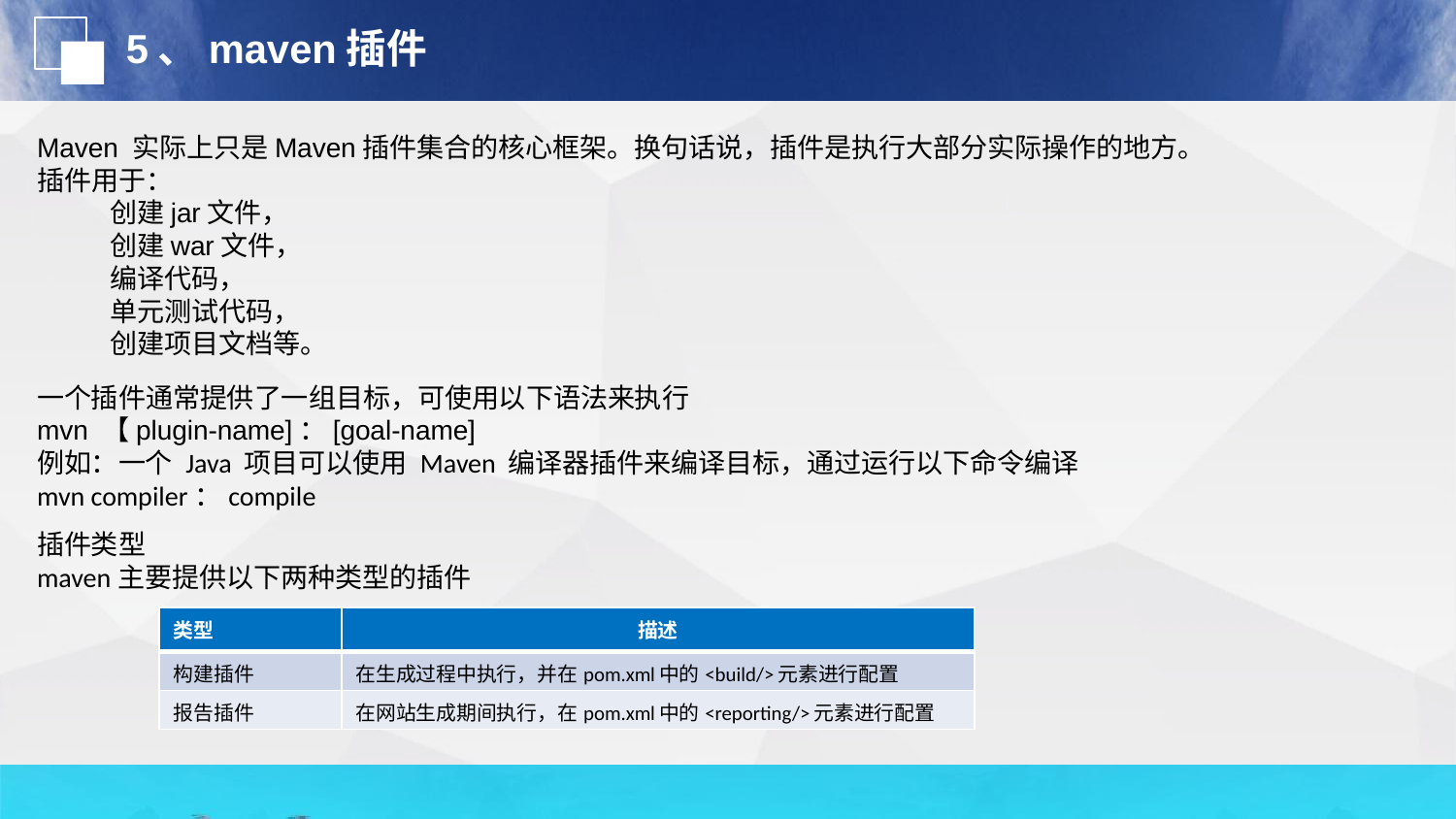

5、maven插件
Maven 实际上只是Maven插件集合的核心框架。换句话说，插件是执行大部分实际操作的地方。
插件用于：
创建jar文件，
创建war文件，
编译代码，
单元测试代码，
创建项目文档等。

一个插件通常提供了一组目标，可使用以下语法来执行
mvn 【plugin-name]：[goal-name]
例如：一个 Java 项目可以使用 Maven 编译器插件来编译目标，通过运行以下命令编译
mvn compiler：compile
插件类型
maven主要提供以下两种类型的插件

| 类型 | 描述 |
| --- | --- |
| 构建插件 | 在生成过程中执行，并在pom.xml中的<build/>元素进行配置 |
| 报告插件 | 在网站生成期间执行，在pom.xml中的<reporting/>元素进行配置 |